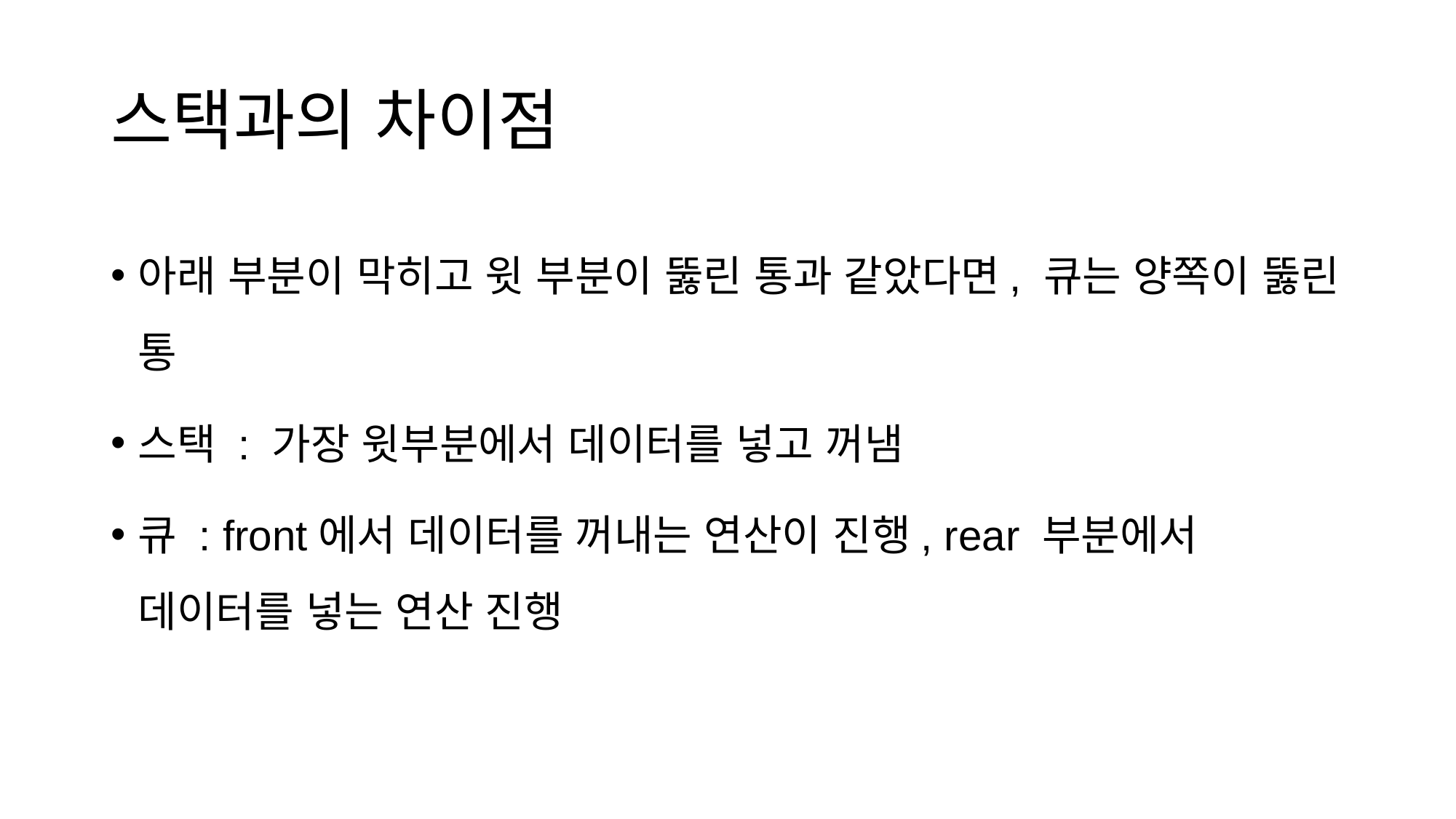

# 스택과의 차이점
아래 부분이 막히고 윗 부분이 뚫린 통과 같았다면, 큐는 양쪽이 뚫린 통
스택 : 가장 윗부분에서 데이터를 넣고 꺼냄
큐 : front에서 데이터를 꺼내는 연산이 진행, rear 부분에서 데이터를 넣는 연산 진행